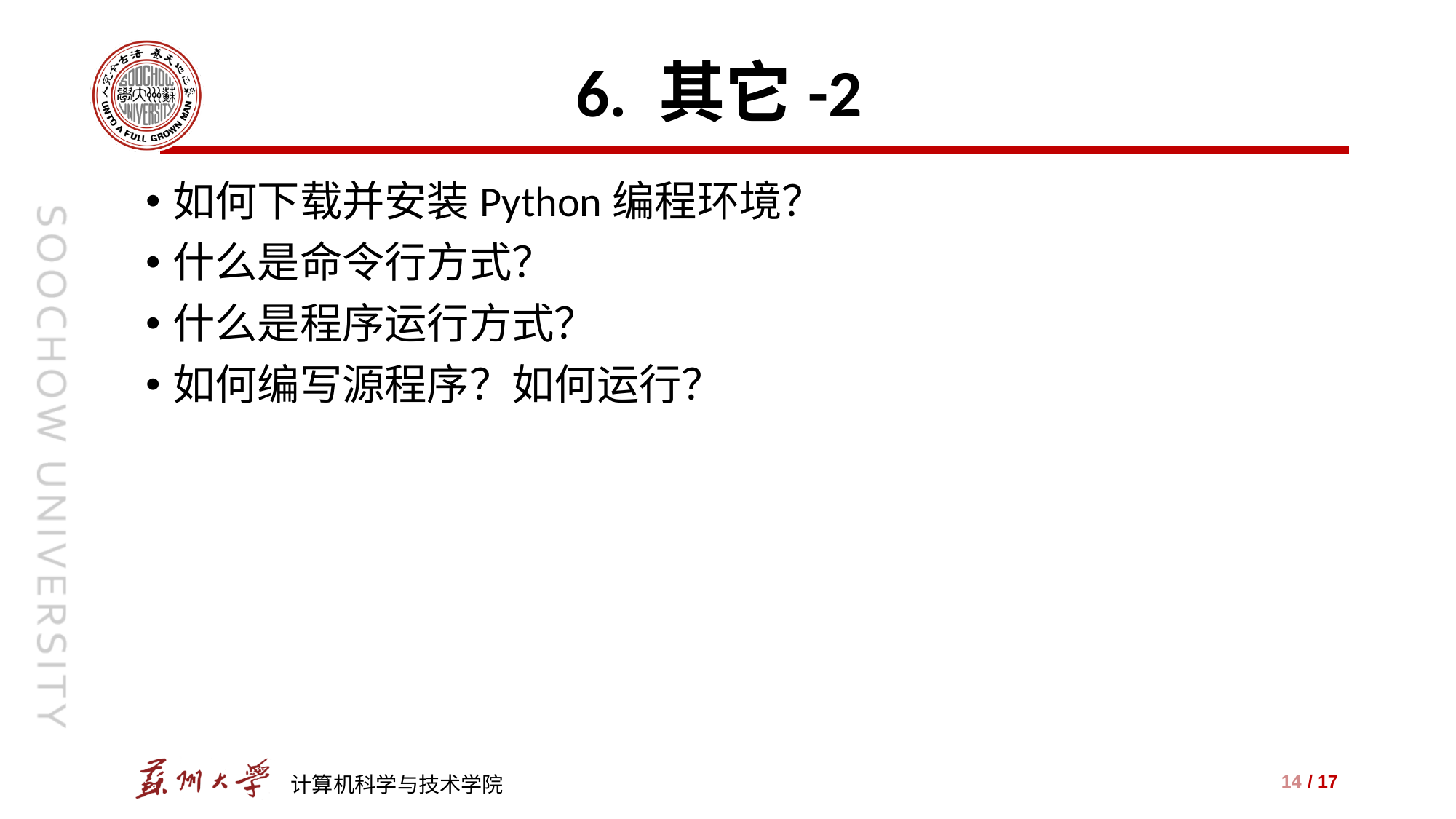

# 6. 其它-2
如何下载并安装Python编程环境？
什么是命令行方式？
什么是程序运行方式？
如何编写源程序？如何运行？
14